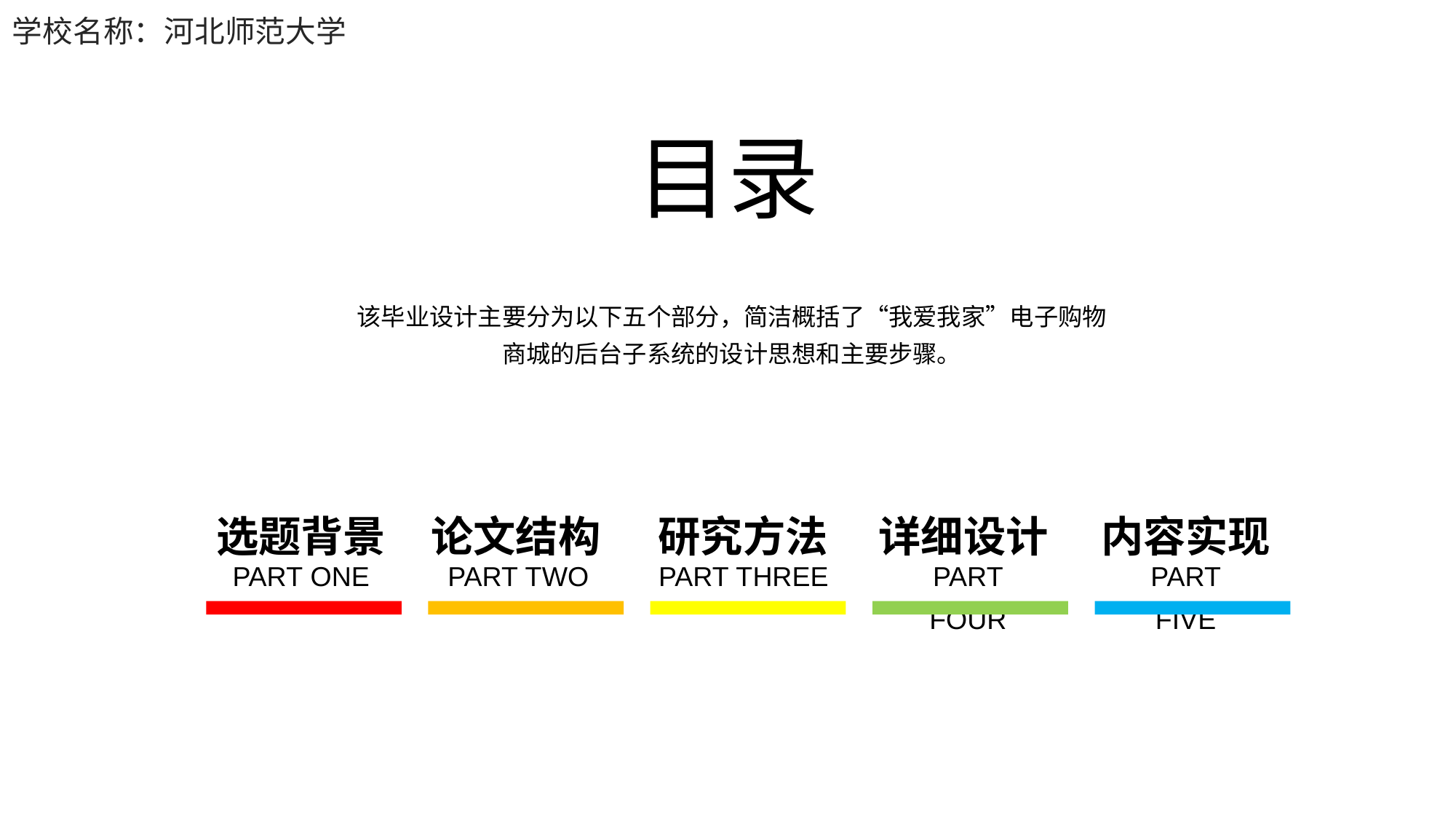

学校名称：河北师范大学
目录
该毕业设计主要分为以下五个部分，简洁概括了“我爱我家”电子购物商城的后台子系统的设计思想和主要步骤。
选题背景
论文结构
研究方法
详细设计
内容实现
PART ONE
PART TWO
PART THREE
PART FOUR
PART FIVE